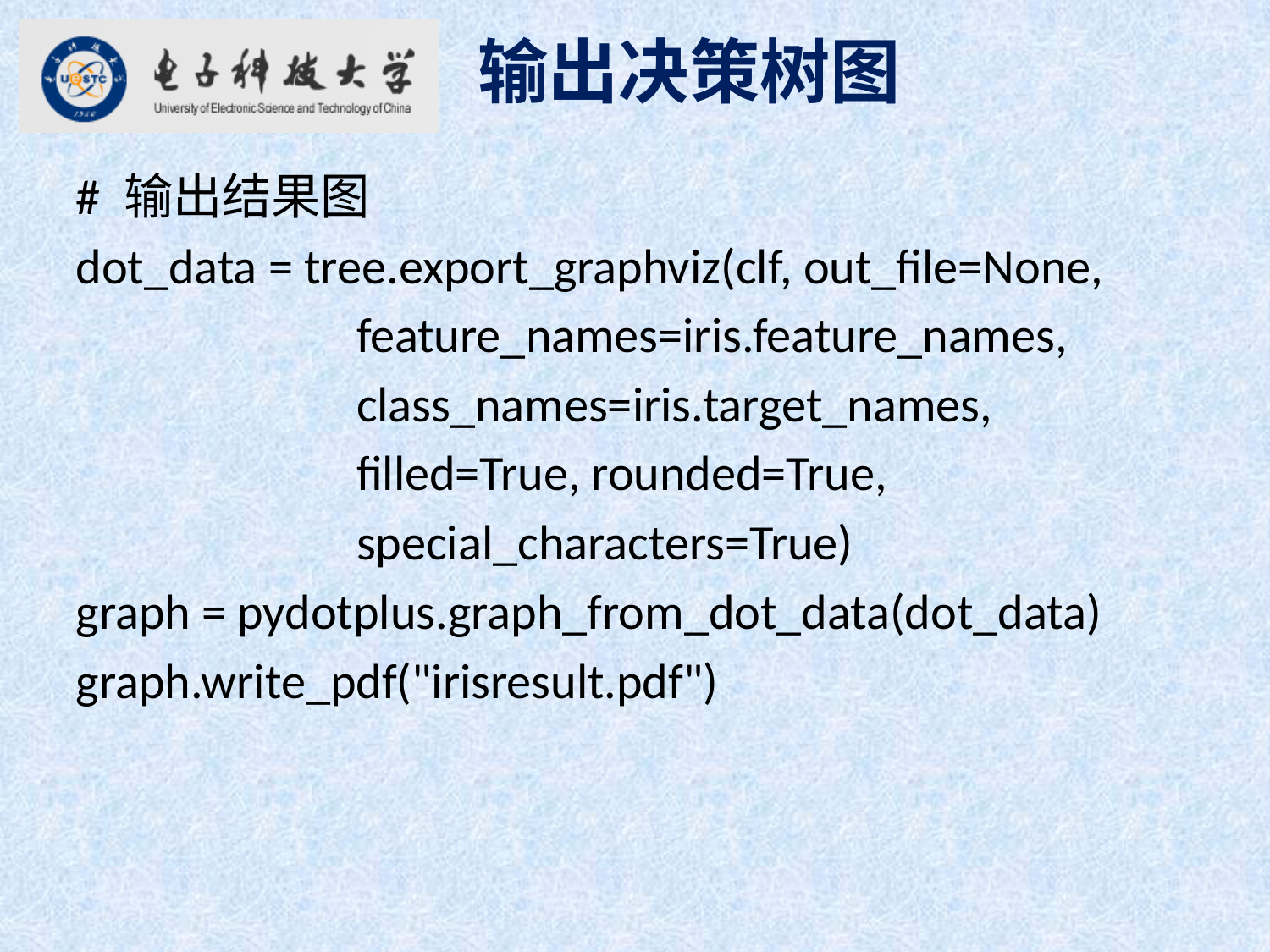

输出决策树图
# 输出结果图
dot_data = tree.export_graphviz(clf, out_file=None,
                         feature_names=iris.feature_names,
                         class_names=iris.target_names,
                         filled=True, rounded=True,
                         special_characters=True)
graph = pydotplus.graph_from_dot_data(dot_data)
graph.write_pdf("irisresult.pdf")